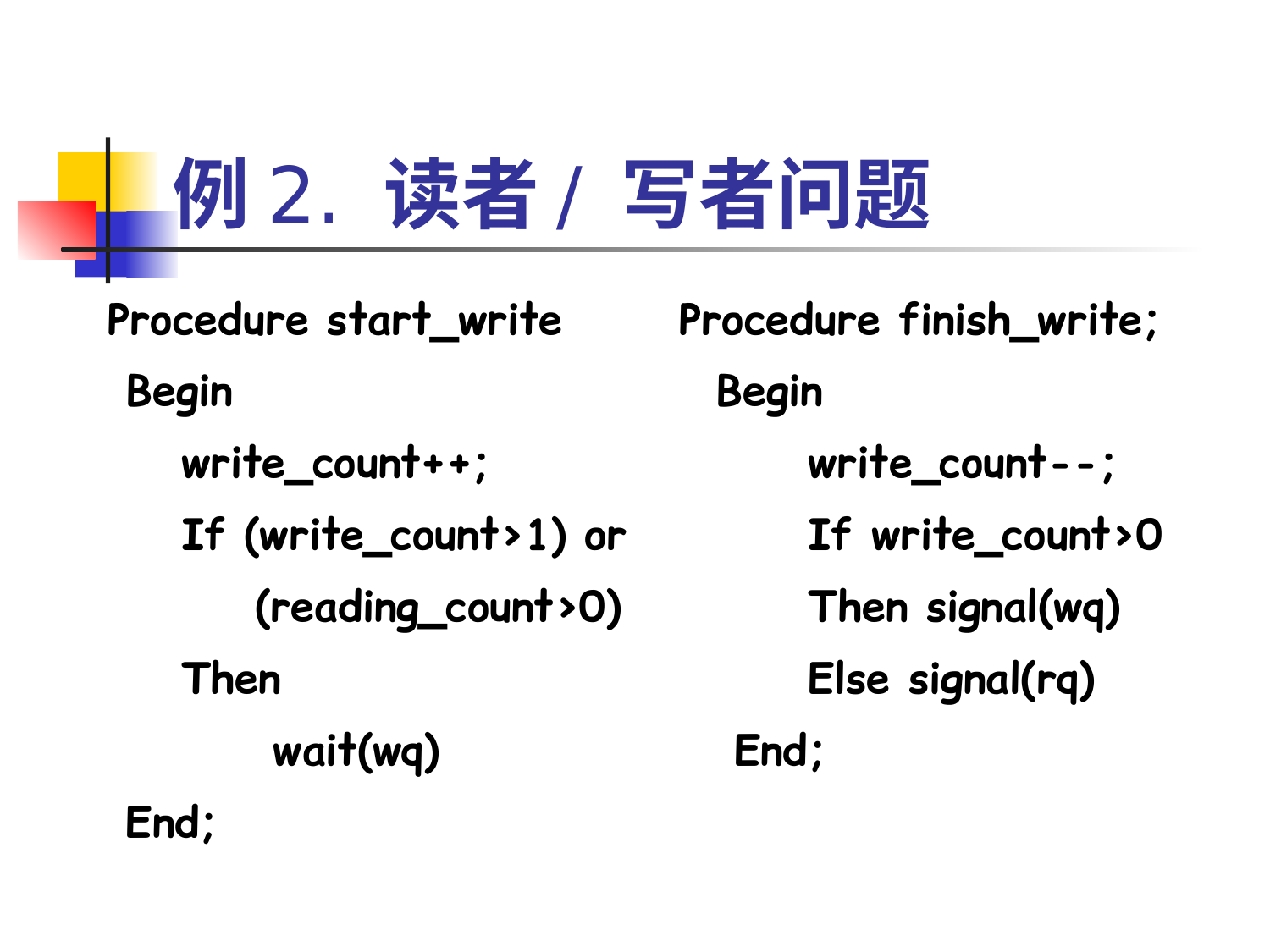

# 例2. 读者/写者问题
Procedure start_write
 Begin
    write_count++;
    If (write_count>1) or
        (reading_count>0)
    Then
         wait(wq)
 End;
Procedure finish_write;
  Begin
       write_count--;
       If write_count>0
       Then signal(wq)
       Else signal(rq)
   End;